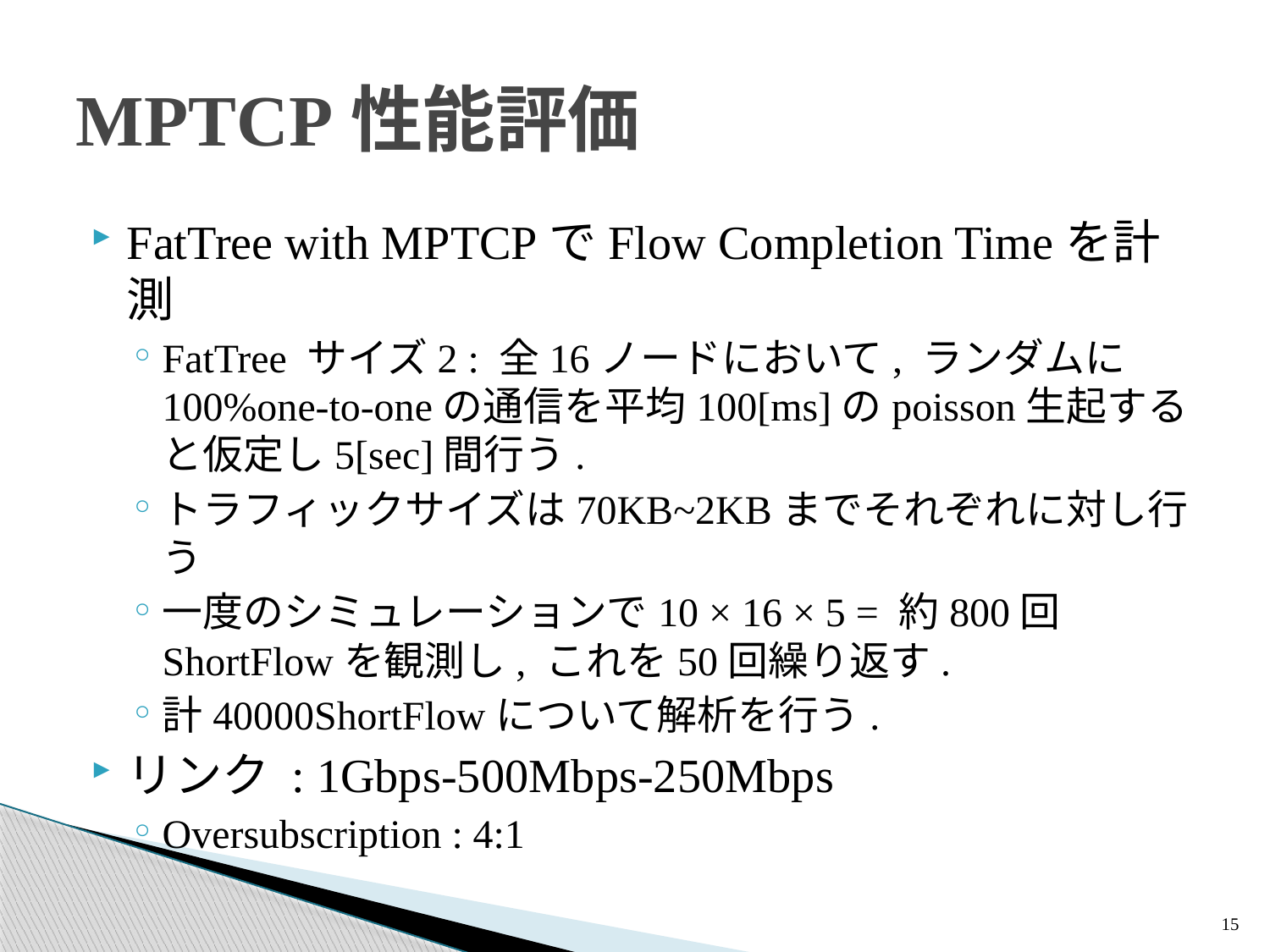

# MPTCP性能評価
FatTree with MPTCPでFlow Completion Timeを計測
FatTree サイズ2 : 全16ノードにおいて, ランダムに100%one-to-oneの通信を平均100[ms]のpoisson生起すると仮定し5[sec]間行う.
トラフィックサイズは70KB~2KBまでそれぞれに対し行う
一度のシミュレーションで10 × 16 × 5 = 約800回ShortFlowを観測し, これを50回繰り返す.
計40000ShortFlowについて解析を行う.
リンク : 1Gbps-500Mbps-250Mbps
Oversubscription : 4:1
15